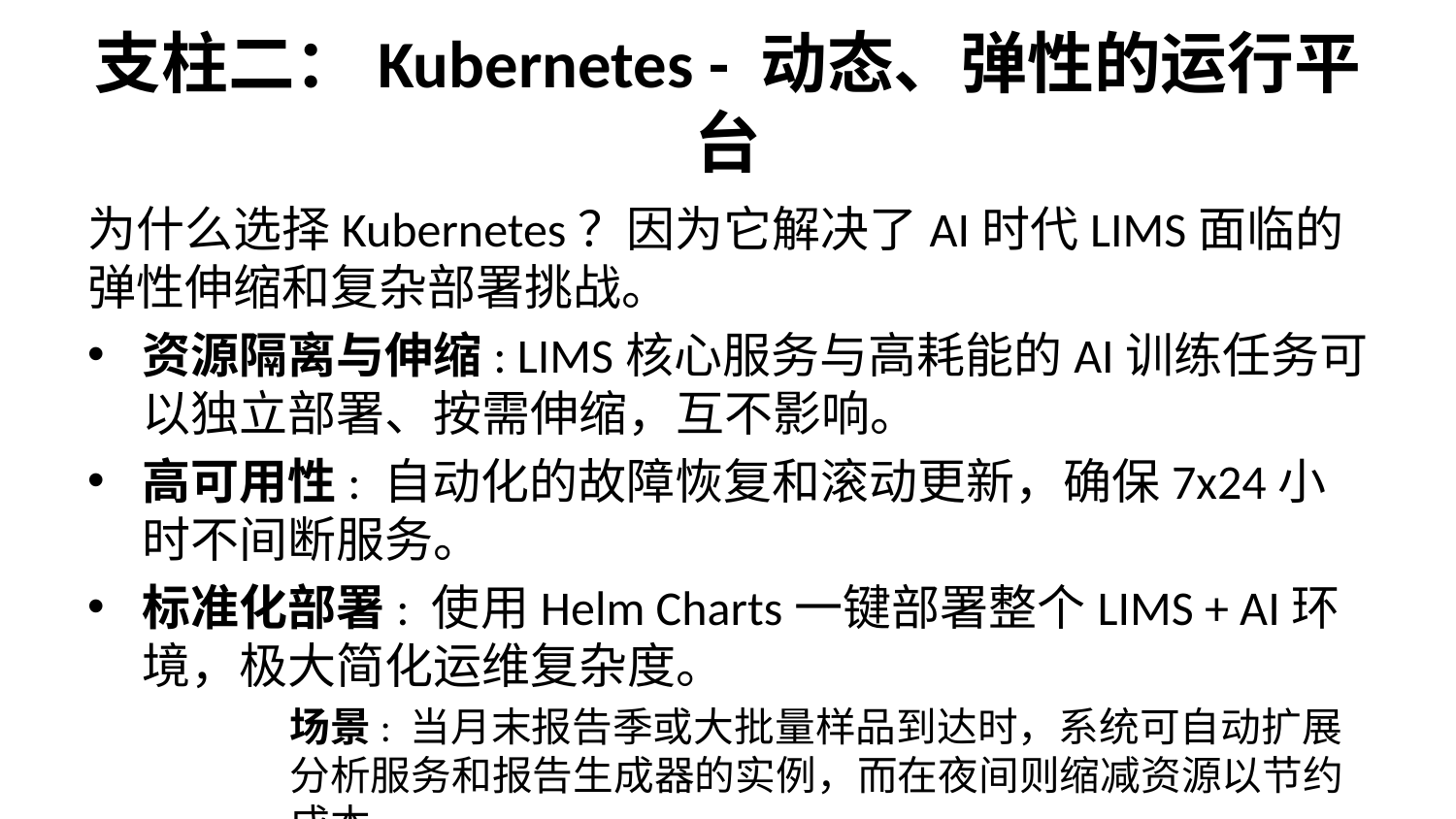

# 支柱二：Kubernetes - 动态、弹性的运行平台
为什么选择Kubernetes？因为它解决了AI时代LIMS面临的弹性伸缩和复杂部署挑战。
资源隔离与伸缩: LIMS核心服务与高耗能的AI训练任务可以独立部署、按需伸缩，互不影响。
高可用性: 自动化的故障恢复和滚动更新，确保7x24小时不间断服务。
标准化部署: 使用Helm Charts一键部署整个LIMS + AI环境，极大简化运维复杂度。
场景: 当月末报告季或大批量样品到达时，系统可自动扩展分析服务和报告生成器的实例，而在夜间则缩减资源以节约成本。